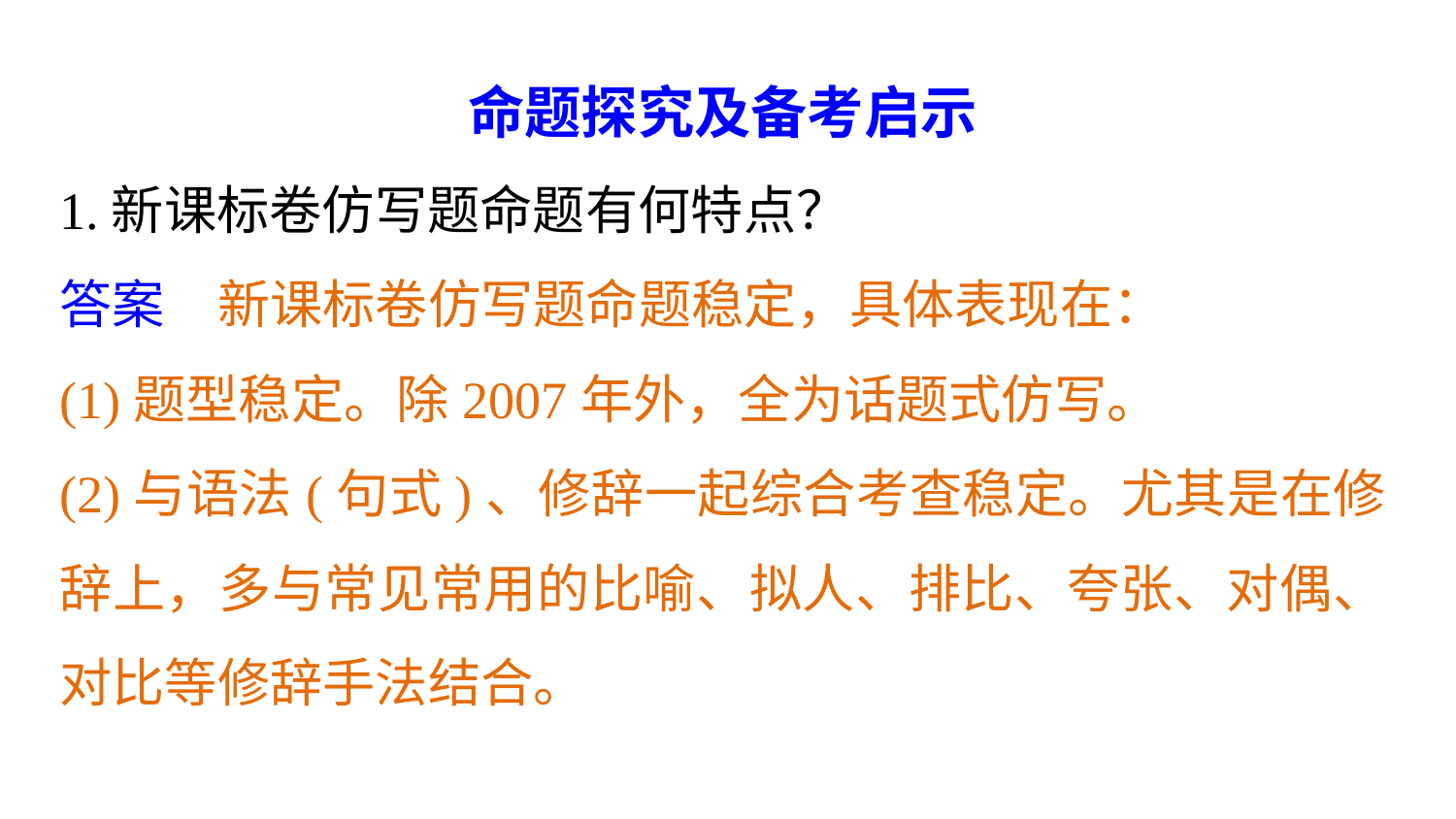

命题探究及备考启示
1.新课标卷仿写题命题有何特点？
答案　新课标卷仿写题命题稳定，具体表现在：
(1)题型稳定。除2007年外，全为话题式仿写。
(2)与语法(句式)、修辞一起综合考查稳定。尤其是在修辞上，多与常见常用的比喻、拟人、排比、夸张、对偶、对比等修辞手法结合。